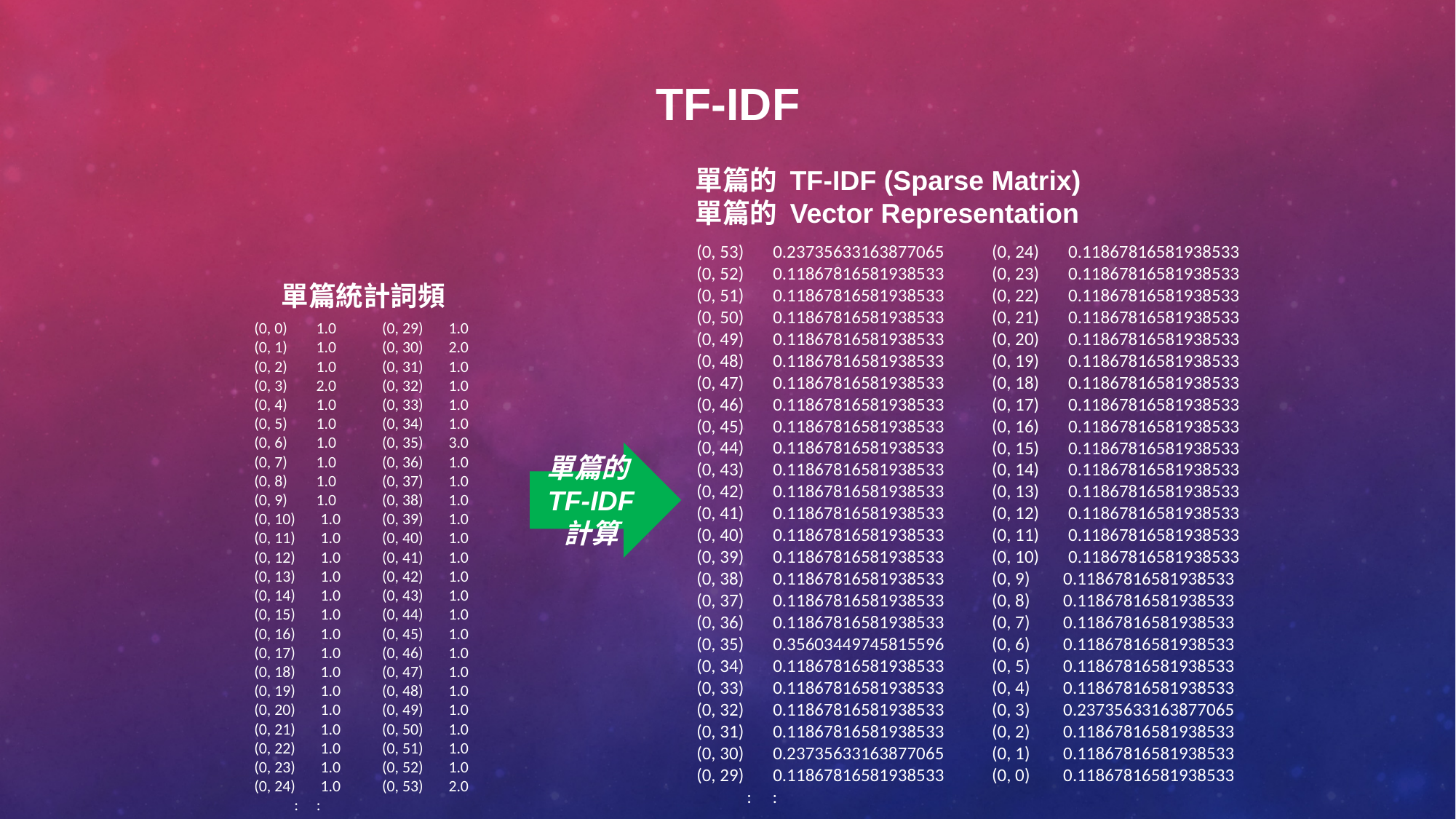

TF-IDF
單篇的 TF-IDF (Sparse Matrix)
單篇的 Vector Representation
  (0, 53)       0.23735633163877065
  (0, 52)       0.11867816581938533
  (0, 51)       0.11867816581938533
  (0, 50)       0.11867816581938533
  (0, 49)       0.11867816581938533
  (0, 48)       0.11867816581938533
  (0, 47)       0.11867816581938533
  (0, 46)       0.11867816581938533
  (0, 45)       0.11867816581938533
  (0, 44)       0.11867816581938533
  (0, 43)       0.11867816581938533
  (0, 42)       0.11867816581938533
  (0, 41)       0.11867816581938533
  (0, 40)       0.11867816581938533
  (0, 39)       0.11867816581938533
  (0, 38)       0.11867816581938533
  (0, 37)       0.11867816581938533
  (0, 36)       0.11867816581938533
  (0, 35)       0.35603449745815596
  (0, 34)       0.11867816581938533
  (0, 33)       0.11867816581938533
  (0, 32)       0.11867816581938533
  (0, 31)       0.11867816581938533
  (0, 30)       0.23735633163877065
  (0, 29)       0.11867816581938533
              :     :
  (0, 24)       0.11867816581938533
  (0, 23)       0.11867816581938533
  (0, 22)       0.11867816581938533
  (0, 21)       0.11867816581938533
  (0, 20)       0.11867816581938533
  (0, 19)       0.11867816581938533
  (0, 18)       0.11867816581938533
  (0, 17)       0.11867816581938533
  (0, 16)       0.11867816581938533
  (0, 15)       0.11867816581938533
  (0, 14)       0.11867816581938533
  (0, 13)       0.11867816581938533
  (0, 12)       0.11867816581938533
  (0, 11)       0.11867816581938533
  (0, 10)       0.11867816581938533
  (0, 9)        0.11867816581938533
  (0, 8)        0.11867816581938533
  (0, 7)        0.11867816581938533
  (0, 6)        0.11867816581938533
  (0, 5)        0.11867816581938533
  (0, 4)        0.11867816581938533
  (0, 3)        0.23735633163877065
  (0, 2)        0.11867816581938533
  (0, 1)        0.11867816581938533
  (0, 0)        0.11867816581938533
單篇統計詞頻
(0, 0)        1.0
(0, 1)        1.0
(0, 2)        1.0
(0, 3)        2.0
(0, 4)        1.0
(0, 5)        1.0
(0, 6)        1.0
(0, 7)        1.0
(0, 8)        1.0
(0, 9)        1.0
(0, 10)       1.0
(0, 11)       1.0
(0, 12)       1.0
(0, 13)       1.0
(0, 14)       1.0
(0, 15)       1.0
(0, 16)       1.0
(0, 17)       1.0
(0, 18)       1.0
(0, 19)       1.0
(0, 20)       1.0
(0, 21)       1.0
(0, 22)       1.0
(0, 23)       1.0
(0, 24)       1.0
           :     :

(0, 29)       1.0
(0, 30)       2.0
(0, 31)       1.0
(0, 32)       1.0
(0, 33)       1.0
(0, 34)       1.0
(0, 35)       3.0
(0, 36)       1.0
(0, 37)       1.0
(0, 38)       1.0
(0, 39)       1.0
(0, 40)       1.0
(0, 41)       1.0
(0, 42)       1.0
(0, 43)       1.0
(0, 44)       1.0
(0, 45)       1.0
(0, 46)       1.0
(0, 47)       1.0
(0, 48)       1.0
(0, 49)       1.0
(0, 50)       1.0
(0, 51)       1.0
(0, 52)       1.0
(0, 53)       2.0
單篇的TF-IDF
計算